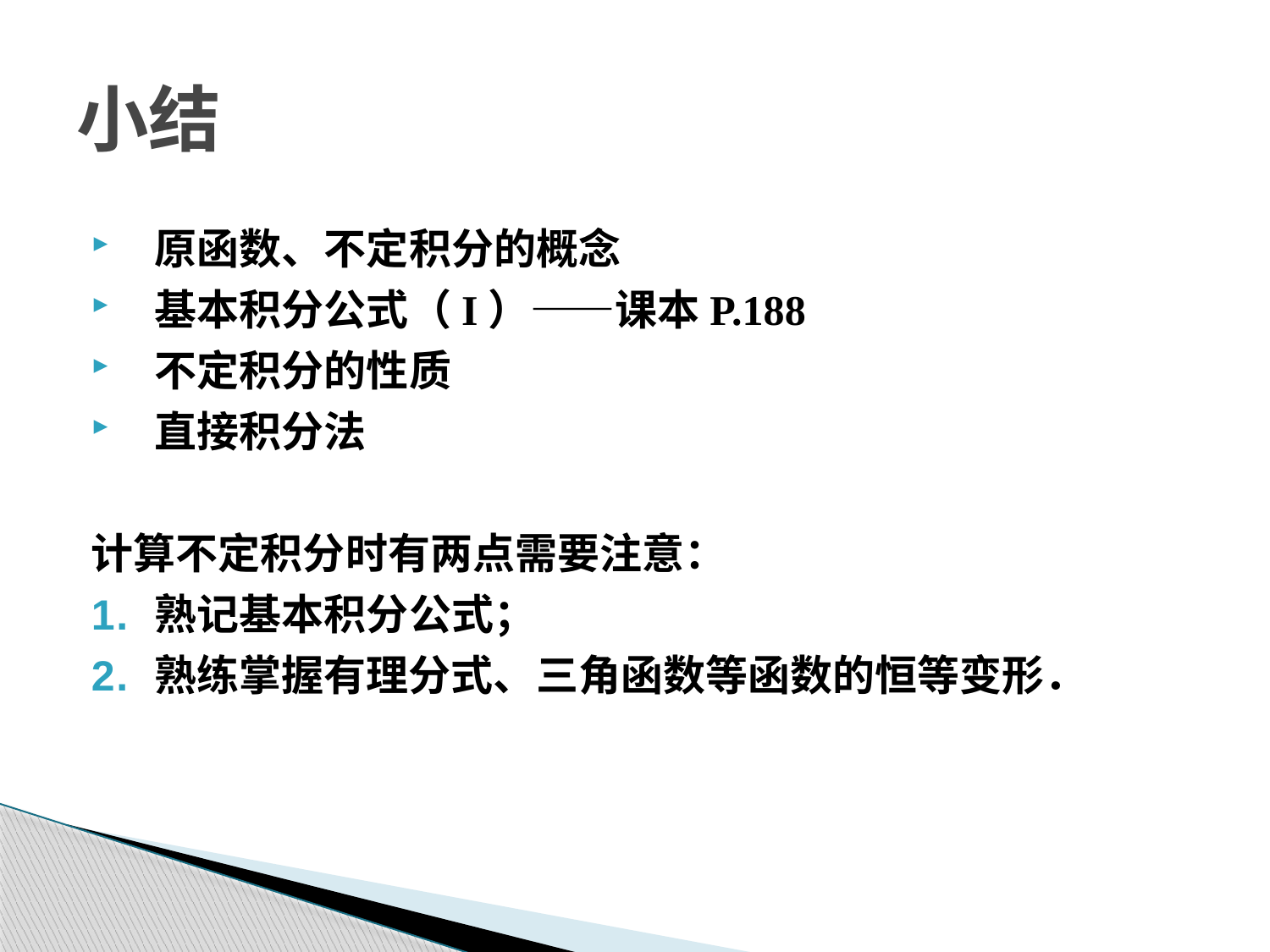

# 小结
原函数、不定积分的概念
基本积分公式（I）——课本P.188
不定积分的性质
直接积分法

计算不定积分时有两点需要注意：
熟记基本积分公式；
熟练掌握有理分式、三角函数等函数的恒等变形．